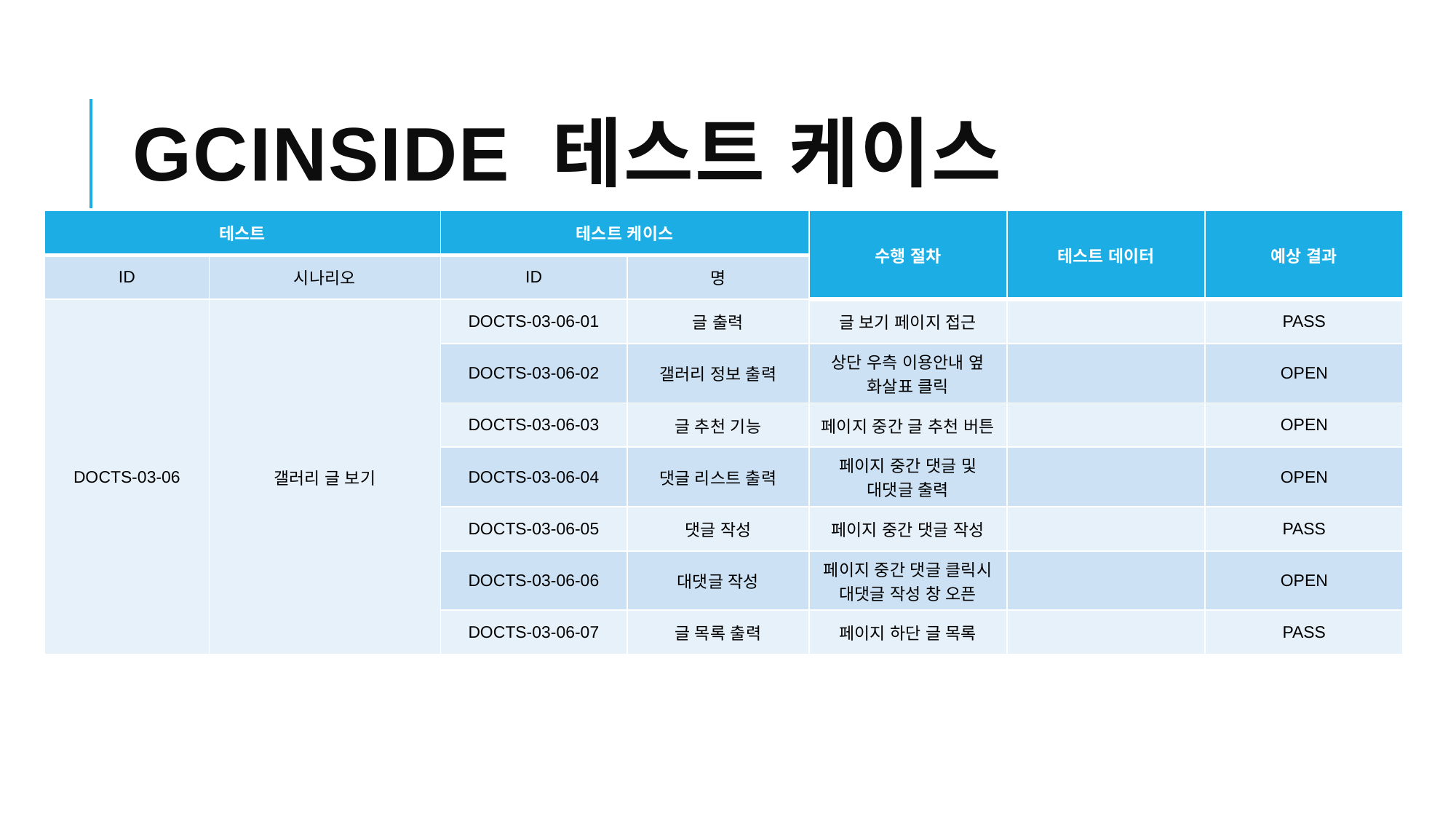

# GCInside 테스트 케이스
| 테스트 |  | 테스트 케이스 |  | 수행 절차 | 테스트 데이터 | 예상 결과 |
| --- | --- | --- | --- | --- | --- | --- |
| ID | 시나리오 | ID | 명 |  |  |  |
| DOCTS-03-06 | 갤러리 글 보기 | DOCTS-03-06-01 | 글 출력 | 글 보기 페이지 접근 |  | PASS |
|  |  | DOCTS-03-06-02 | 갤러리 정보 출력 | 상단 우측 이용안내 옆 화살표 클릭 |  | OPEN |
|  |  | DOCTS-03-06-03 | 글 추천 기능 | 페이지 중간 글 추천 버튼 |  | OPEN |
|  |  | DOCTS-03-06-04 | 댓글 리스트 출력 | 페이지 중간 댓글 및 대댓글 출력 |  | OPEN |
|  |  | DOCTS-03-06-05 | 댓글 작성 | 페이지 중간 댓글 작성 |  | PASS |
|  |  | DOCTS-03-06-06 | 대댓글 작성 | 페이지 중간 댓글 클릭시 대댓글 작성 창 오픈 |  | OPEN |
|  |  | DOCTS-03-06-07 | 글 목록 출력 | 페이지 하단 글 목록 |  | PASS |